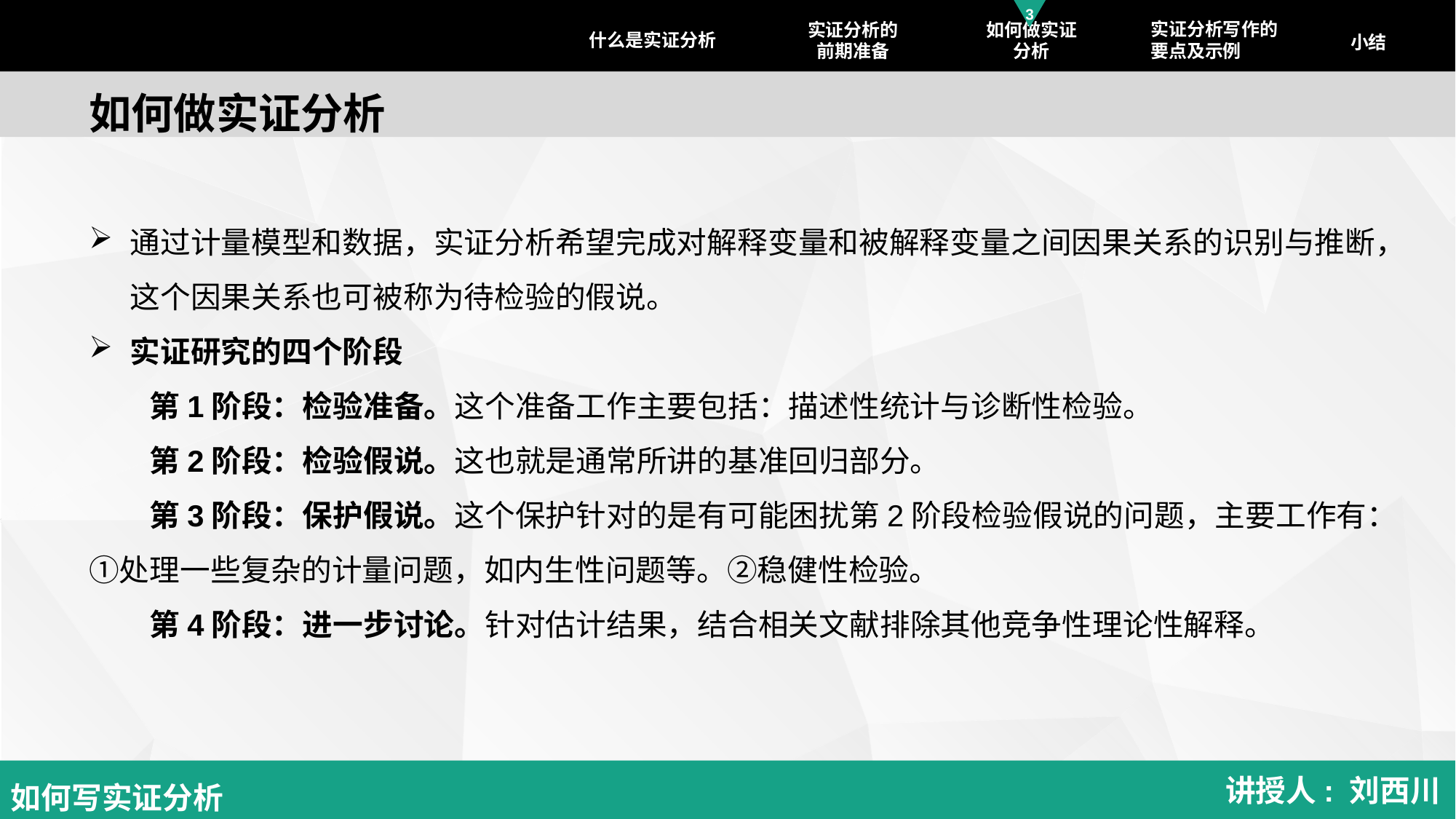

3
什么是实证分析
实证分析写作的要点及示例
如何做实证
分析
小结
实证分析的
前期准备

如何做实证分析
通过计量模型和数据，实证分析希望完成对解释变量和被解释变量之间因果关系的识别与推断，这个因果关系也可被称为待检验的假说。
实证研究的四个阶段
第1阶段：检验准备。这个准备工作主要包括：描述性统计与诊断性检验。
第2阶段：检验假说。这也就是通常所讲的基准回归部分。
第3阶段：保护假说。这个保护针对的是有可能困扰第2阶段检验假说的问题，主要工作有：①处理一些复杂的计量问题，如内生性问题等。②稳健性检验。
第4阶段：进一步讨论。针对估计结果，结合相关文献排除其他竞争性理论性解释。

如何写实证分析
          讲授人: 刘西川